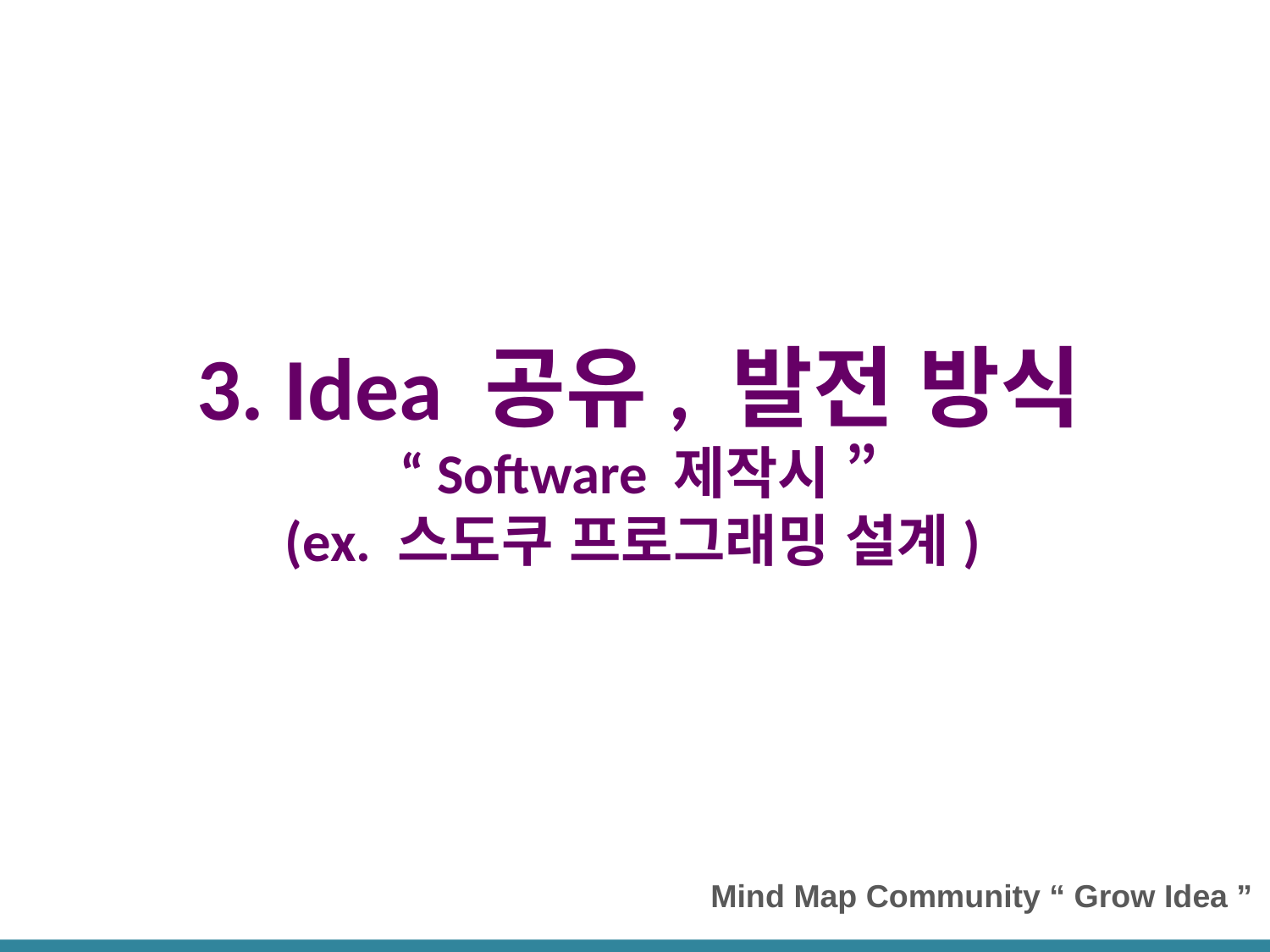

3. Idea 공유, 발전 방식
“ Software 제작시 ”
(ex. 스도쿠 프로그래밍 설계)
Mind Map Community “ Grow Idea ”